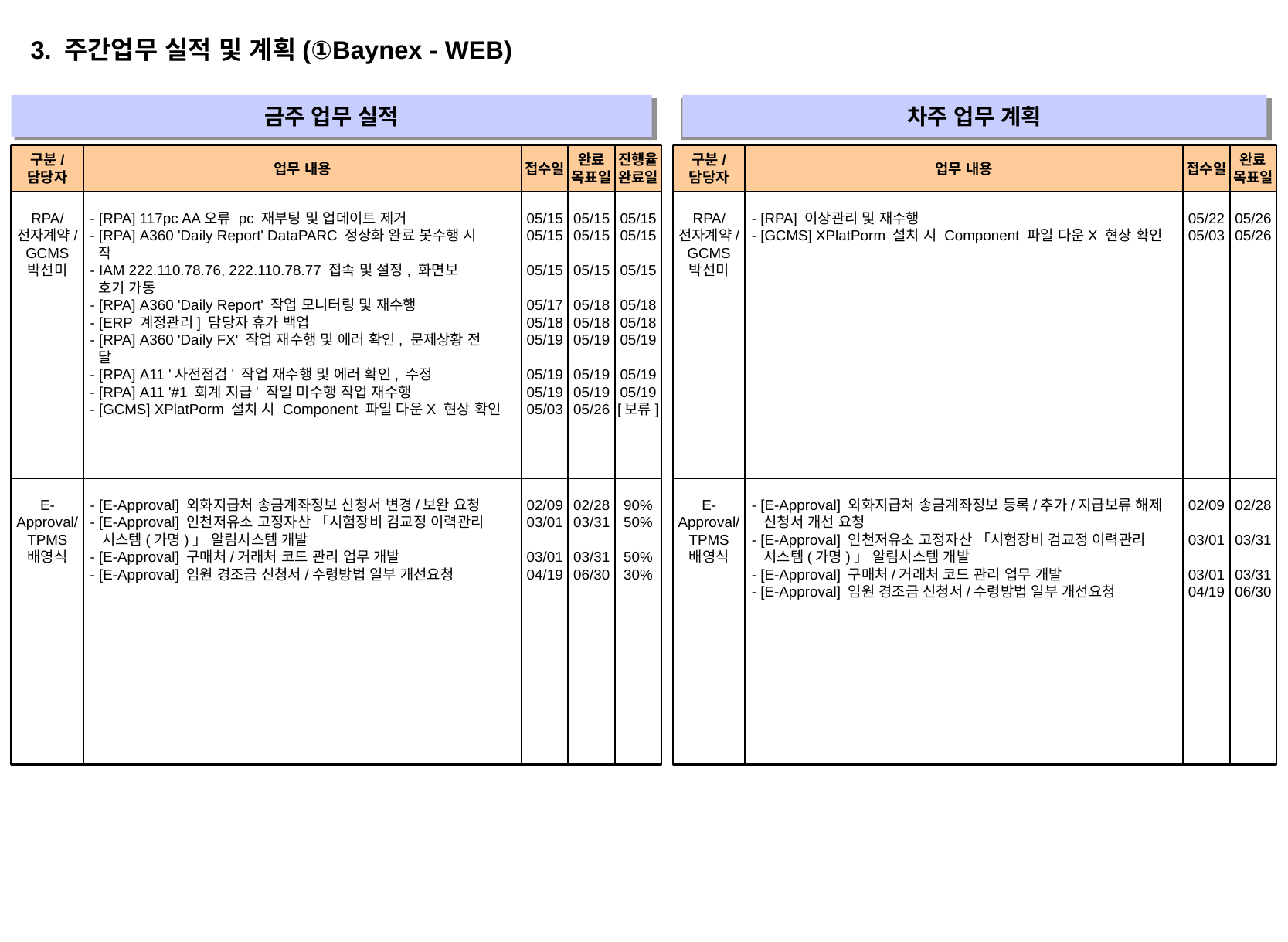

3. 주간업무 실적 및 계획(①Baynex - WEB)
금주 업무 실적
차주 업무 계획
" "
" "
구분/
담당자
업무 내용
접수일
완료
목표일
진행율
완료일
구분/
담당자
업무 내용
접수일
완료
목표일
RPA/
전자계약/
GCMS
박선미

- [RPA] 117pc AA오류 pc 재부팅 및 업데이트 제거
- [RPA] A360 'Daily Report' DataPARC 정상화 완료 봇수행 시
  작
- IAM 222.110.78.76, 222.110.78.77 접속 및 설정, 화면보
  호기 가동
- [RPA] A360 'Daily Report' 작업 모니터링 및 재수행
- [ERP 계정관리] 담당자 휴가 백업
- [RPA] A360 'Daily FX' 작업 재수행 및 에러 확인, 문제상황 전
  달
- [RPA] A11 '사전점검' 작업 재수행 및 에러 확인, 수정
- [RPA] A11 '#1 회계 지급' 작일 미수행 작업 재수행
- [GCMS] XPlatPorm 설치 시 Component 파일 다운X 현상 확인
05/15
05/15
05/15
05/17
05/18
05/19
05/19
05/19
05/03
05/15
05/15
05/15
05/18
05/18
05/19
05/19
05/19
05/26
05/15
05/15
05/15
05/18
05/18
05/19
05/19
05/19
[보류]
RPA/
전자계약/
GCMS
박선미

- [RPA] 이상관리 및 재수행
- [GCMS] XPlatPorm 설치 시 Component 파일 다운X 현상 확인
05/22
05/03
05/26
05/26
E-Approval/
TPMS
배영식

- [E-Approval] 외화지급처 송금계좌정보 신청서 변경/보완 요청
- [E-Approval] 인천저유소 고정자산 「시험장비 검교정 이력관리
   시스템(가명)」 알림시스템 개발
- [E-Approval] 구매처/거래처 코드 관리 업무 개발
- [E-Approval] 임원 경조금 신청서/수령방법 일부 개선요청
02/09
03/01
03/01
04/19
02/28
03/31
03/31
06/30
90%
50%
50%
30%
E-Approval/
TPMS
배영식

- [E-Approval] 외화지급처 송금계좌정보 등록/추가/지급보류 해제
   신청서 개선 요청
- [E-Approval] 인천저유소 고정자산 「시험장비 검교정 이력관리
   시스템(가명)」 알림시스템 개발
- [E-Approval] 구매처/거래처 코드 관리 업무 개발
- [E-Approval] 임원 경조금 신청서/수령방법 일부 개선요청
02/09
03/01
03/01
04/19
02/28
03/31
03/31
06/30